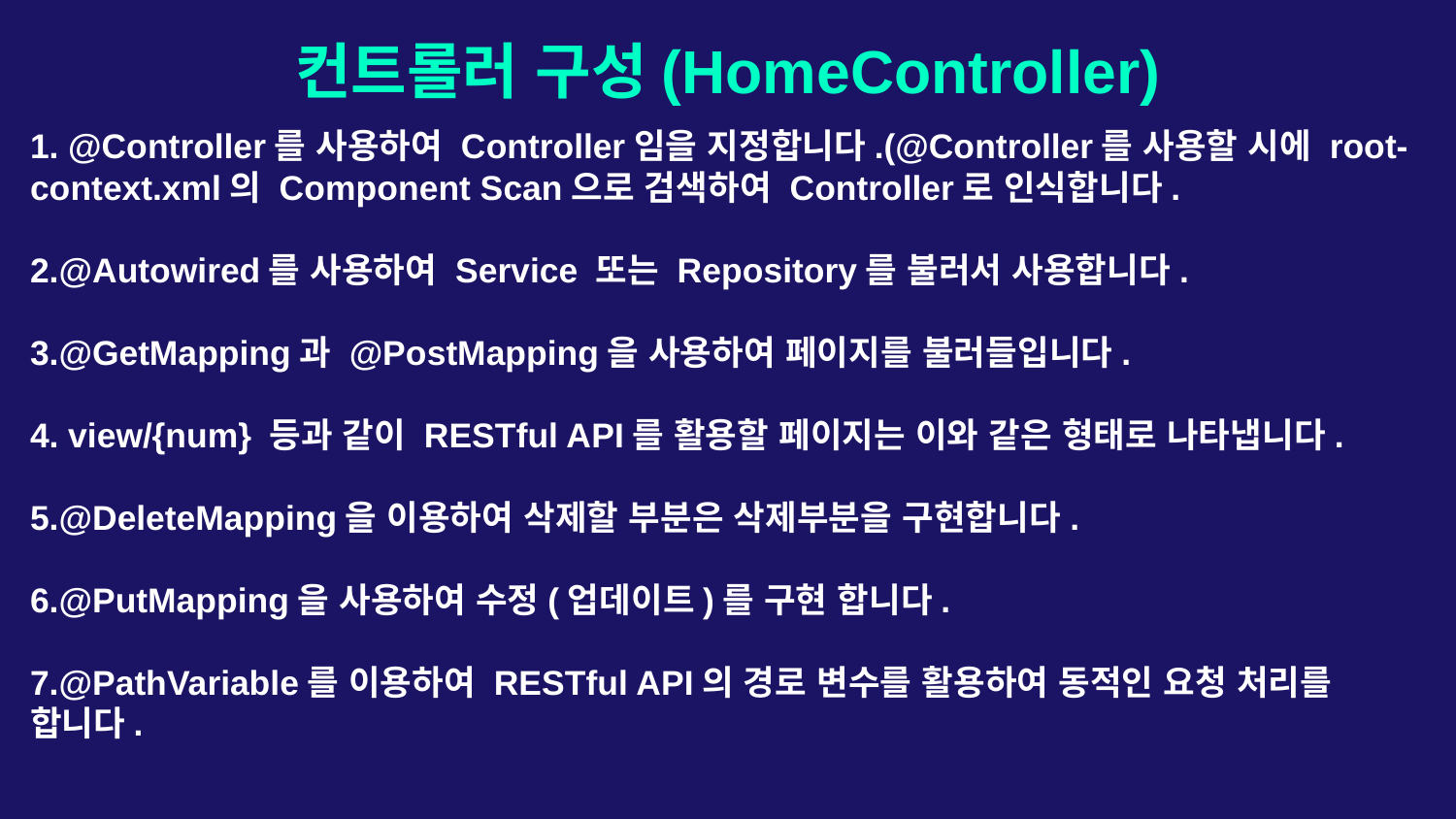

# 컨트롤러 구성(HomeController)
1. @Controller를 사용하여 Controller임을 지정합니다.(@Controller를 사용할 시에 root-context.xml의 Component Scan으로 검색하여 Controller로 인식합니다.

2.@Autowired를 사용하여 Service 또는 Repository를 불러서 사용합니다.

3.@GetMapping과 @PostMapping을 사용하여 페이지를 불러들입니다.

4. view/{num} 등과 같이 RESTful API를 활용할 페이지는 이와 같은 형태로 나타냅니다.

5.@DeleteMapping을 이용하여 삭제할 부분은 삭제부분을 구현합니다.

6.@PutMapping을 사용하여 수정(업데이트)를 구현 합니다.

7.@PathVariable를 이용하여 RESTful API의 경로 변수를 활용하여 동적인 요청 처리를 합니다.